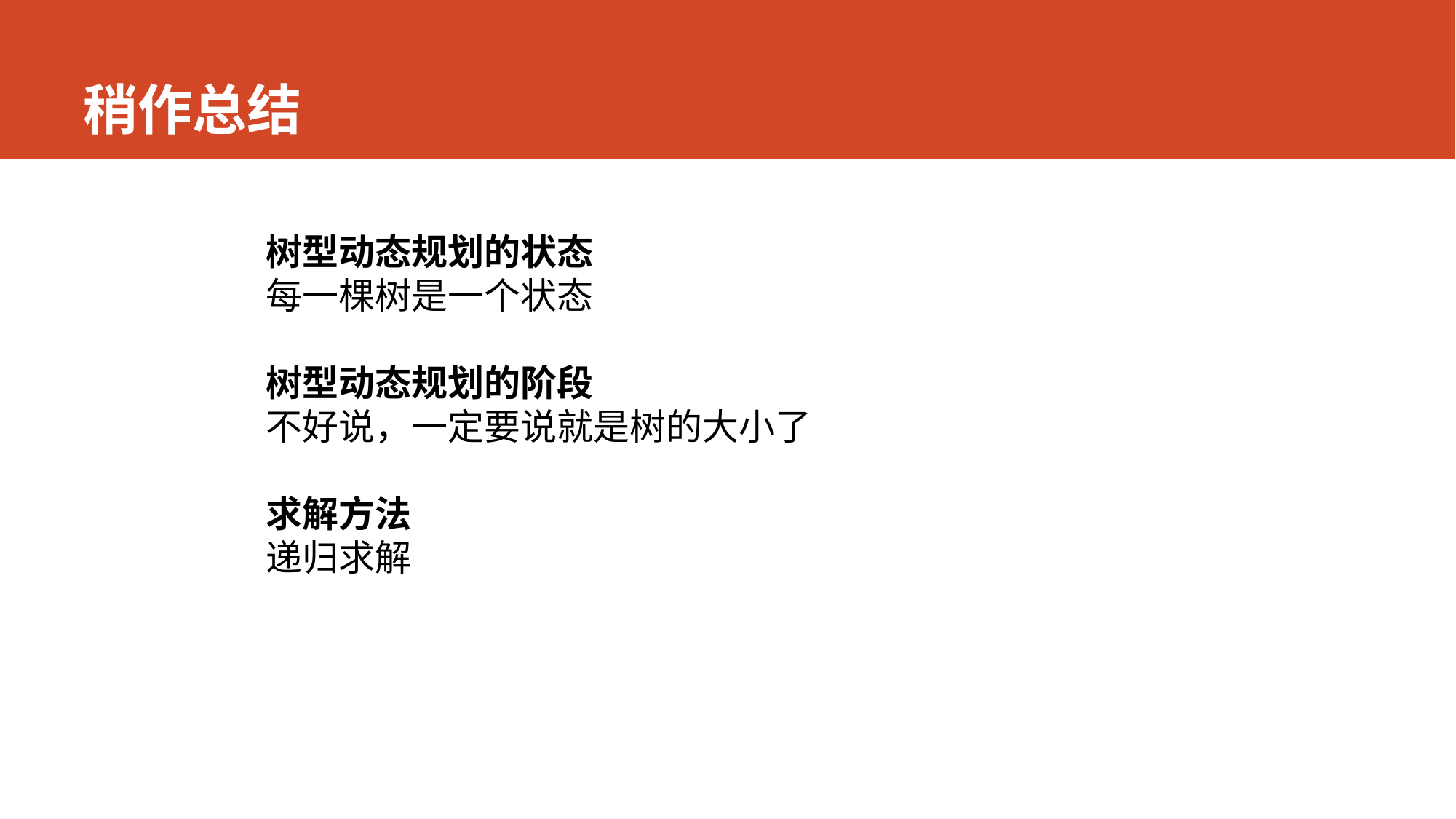

# 稍作总结
树型动态规划的状态
每一棵树是一个状态

树型动态规划的阶段
不好说，一定要说就是树的大小了

求解方法
递归求解